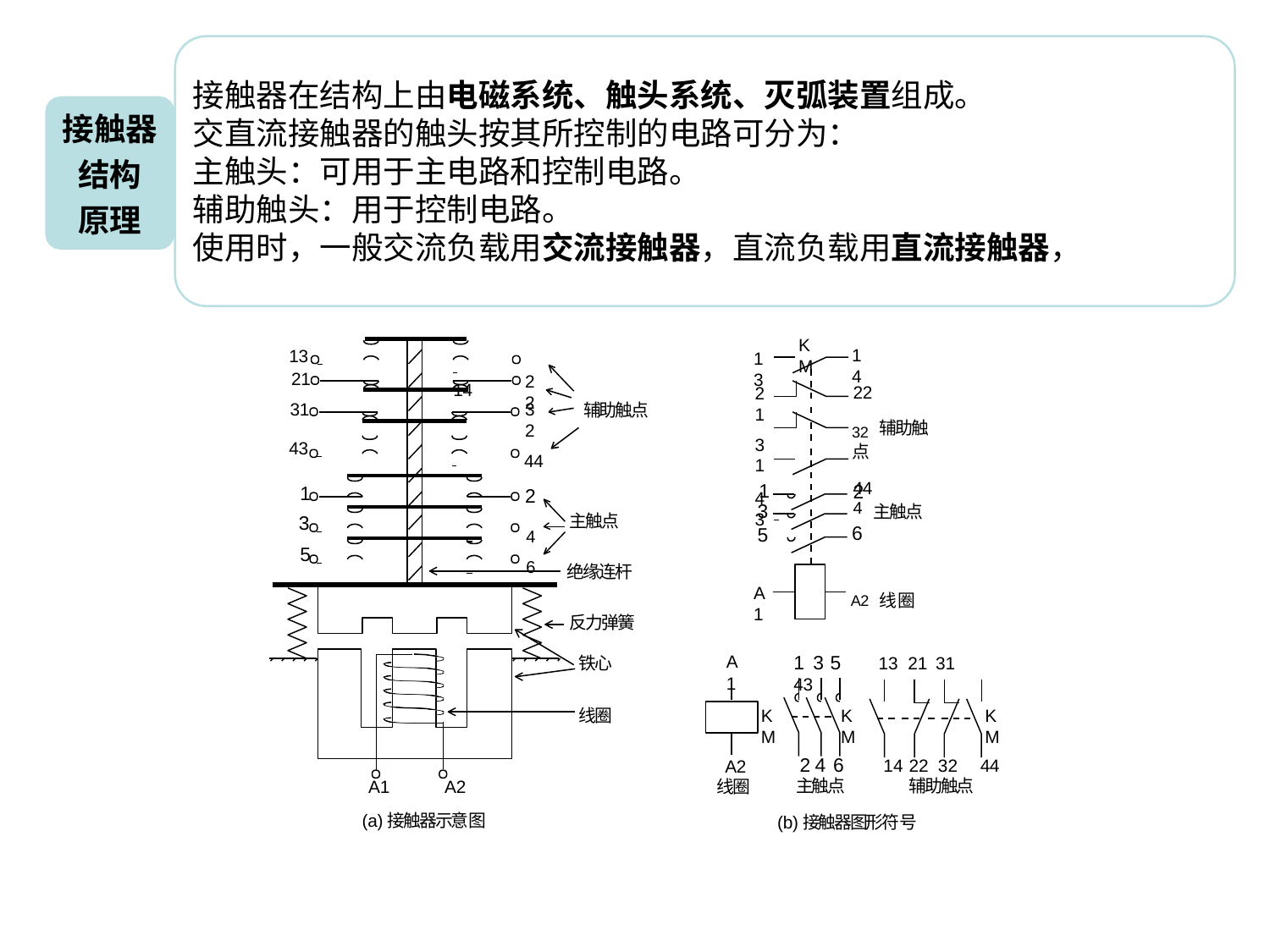

# 接触器在结构上由电磁系统、触头系统、灭弧装置组成。 交直流接触器的触头按其所控制的电路可分为：
主触头：可用于主电路和控制电路。 辅助触头：用于控制电路。

接触器 结构 原理
使用时，一般交流负载用交流接触器，直流负载用直流接触器，
KM

13
21
31
14
 	 14
13

22

21
31
43

22
32 辅助触点
44

32

辅助触点

43

 	 44

2
4 主触点
6

1
1
3
5
2

主触点

3
 	 4

5
 	 6

绝缘连杆

A2 线 圈
A1

反力弹簧

A1
1 3 5	13  21 31	43

铁心

线圈
KM
KM
KM

2 4 6
主触点
14 22  32	44
辅助触点
A2
线圈
A1	A2
(a)接触器示意图

(b)接触器图形符号